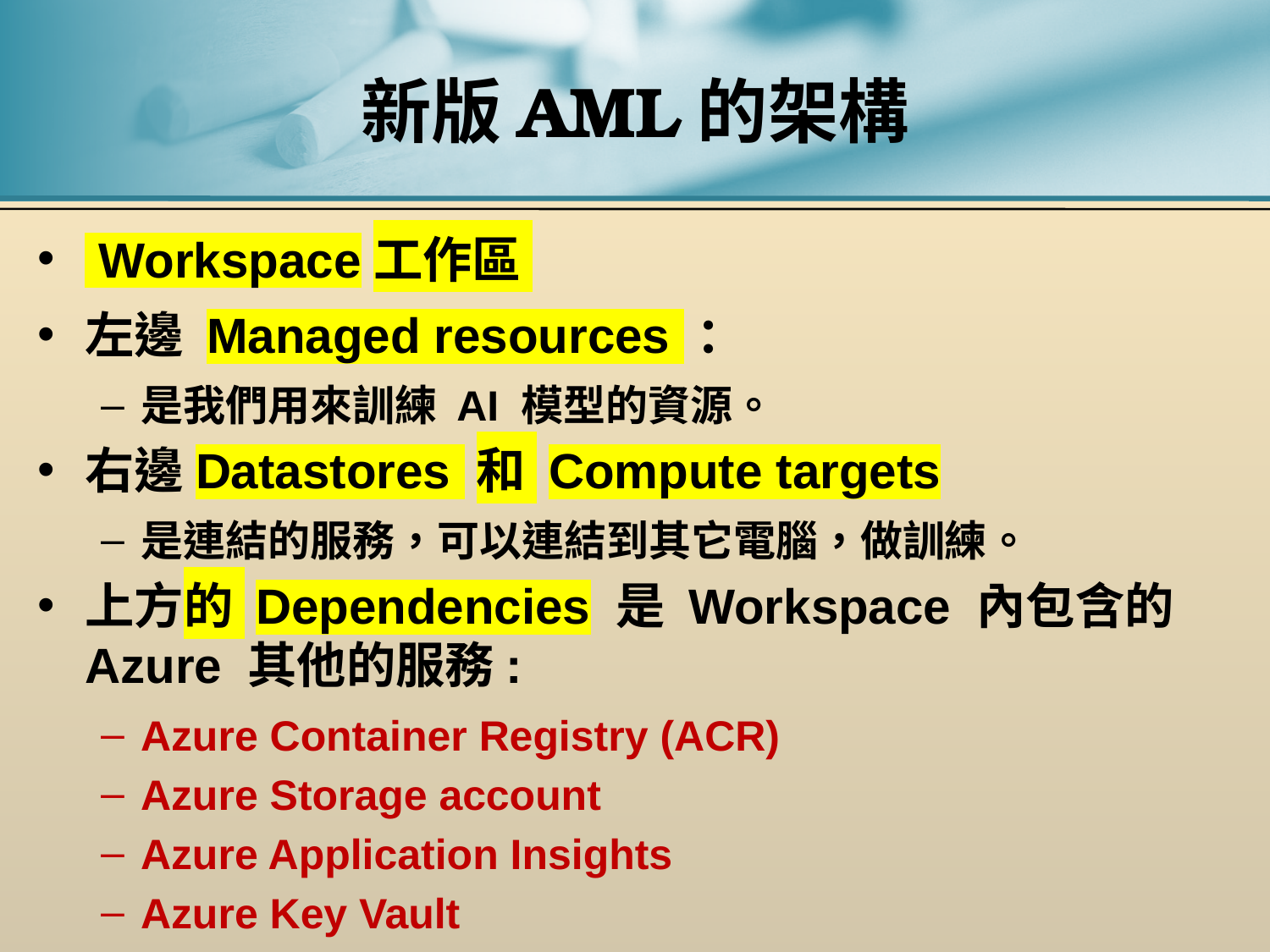

# 新版AML的架構
 Workspace工作區
左邊 Managed resources ：
是我們用來訓練 AI 模型的資源。
右邊Datastores 和 Compute targets
是連結的服務，可以連結到其它電腦，做訓練。
上方的 Dependencies 是 Workspace 內包含的 Azure 其他的服務:
Azure Container Registry (ACR)
Azure Storage account
Azure Application Insights
Azure Key Vault